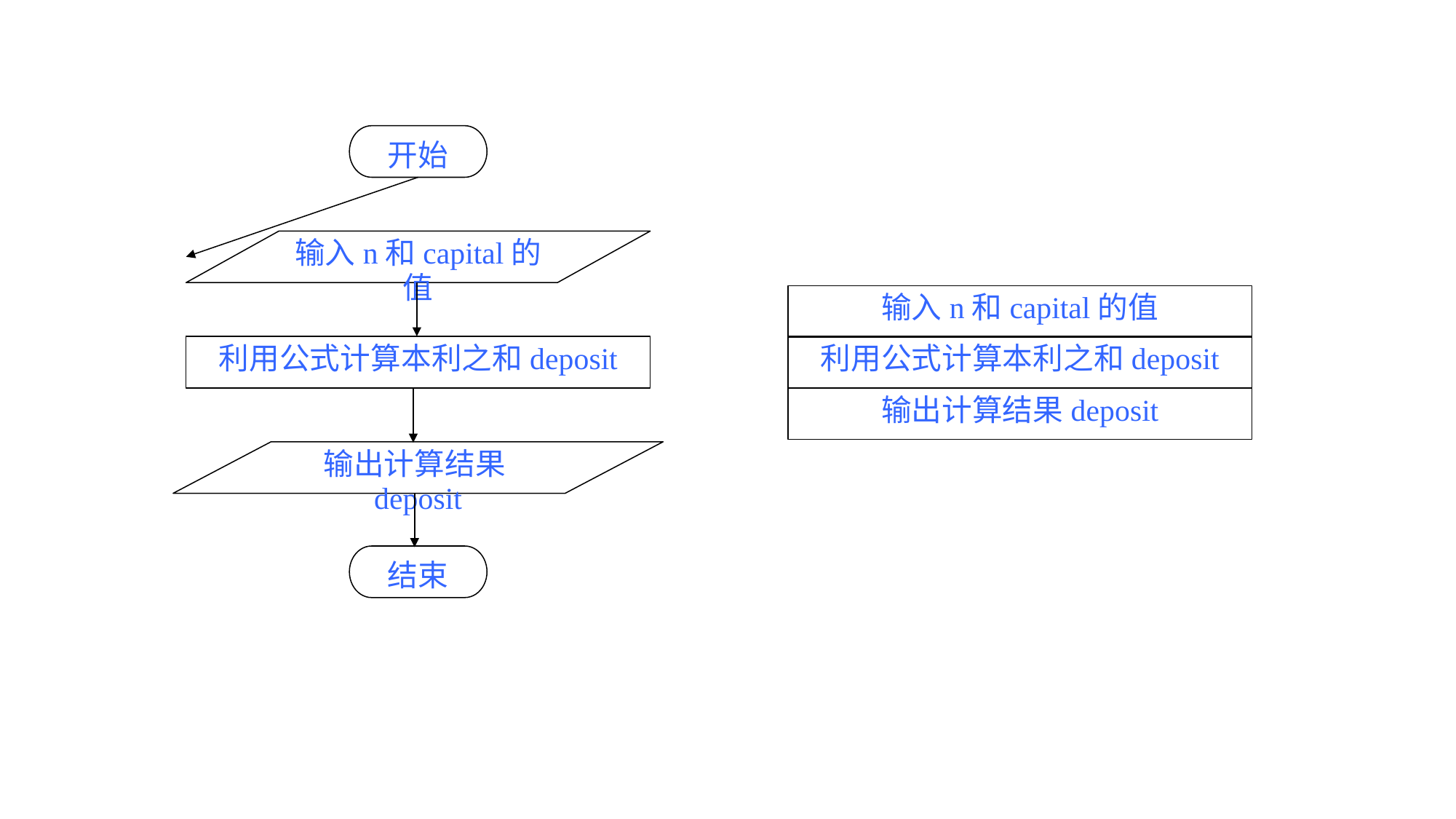

开始
输入n和capital的值
输入n和capital的值
利用公式计算本利之和deposit
利用公式计算本利之和deposit
输出计算结果deposit
输出计算结果deposit
结束